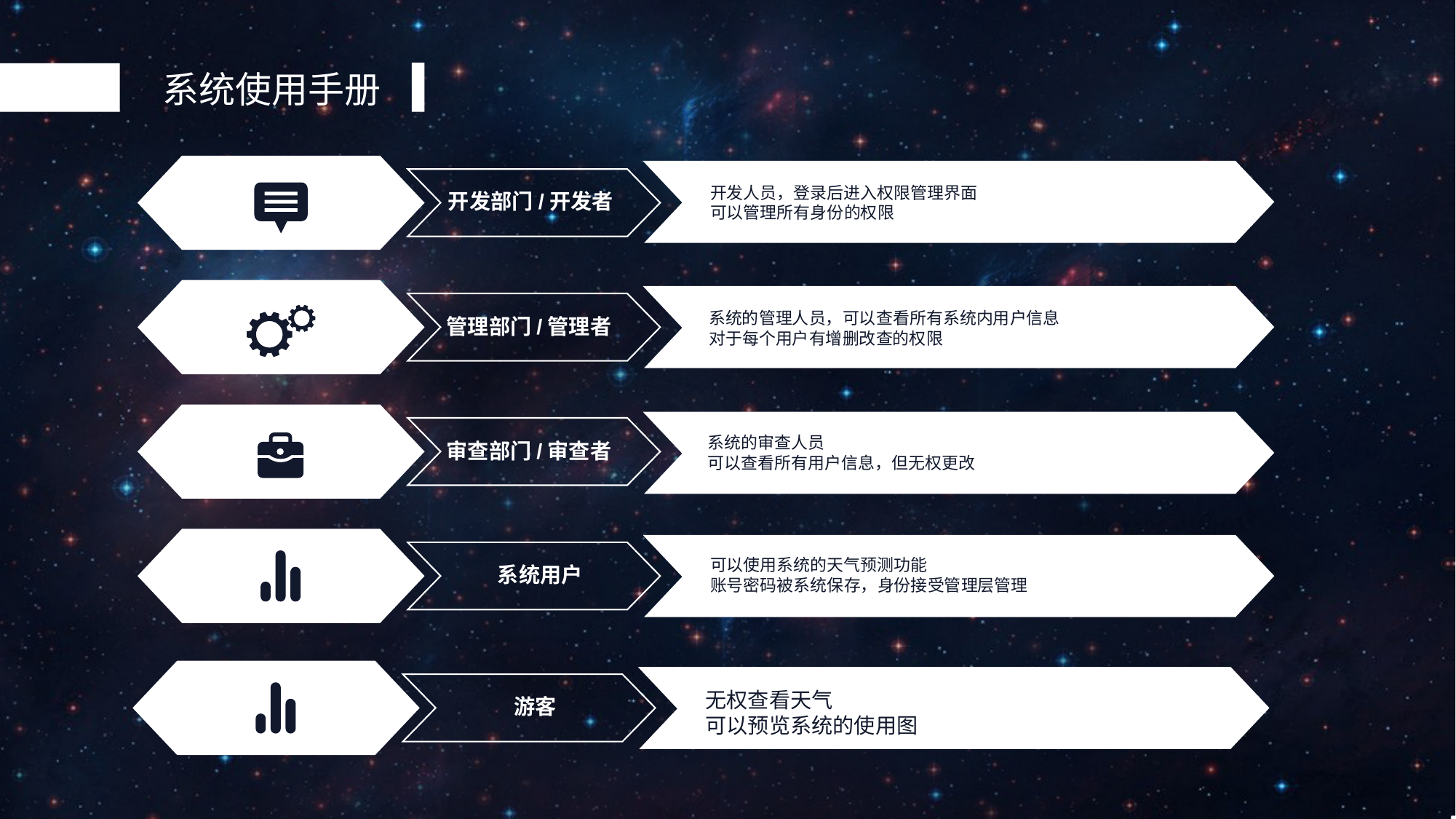

系统使用手册

开发人员，登录后进入权限管理界面
可以管理所有身份的权限

开发部门/开发者

系统的管理人员，可以查看所有系统内用户信息
对于每个用户有增删改查的权限

管理部门/管理者

系统的审查人员
可以查看所有用户信息，但无权更改
审查部门/审查者

可以使用系统的天气预测功能
账号密码被系统保存，身份接受管理层管理

系统用户

无权查看天气
可以预览系统的使用图

游客